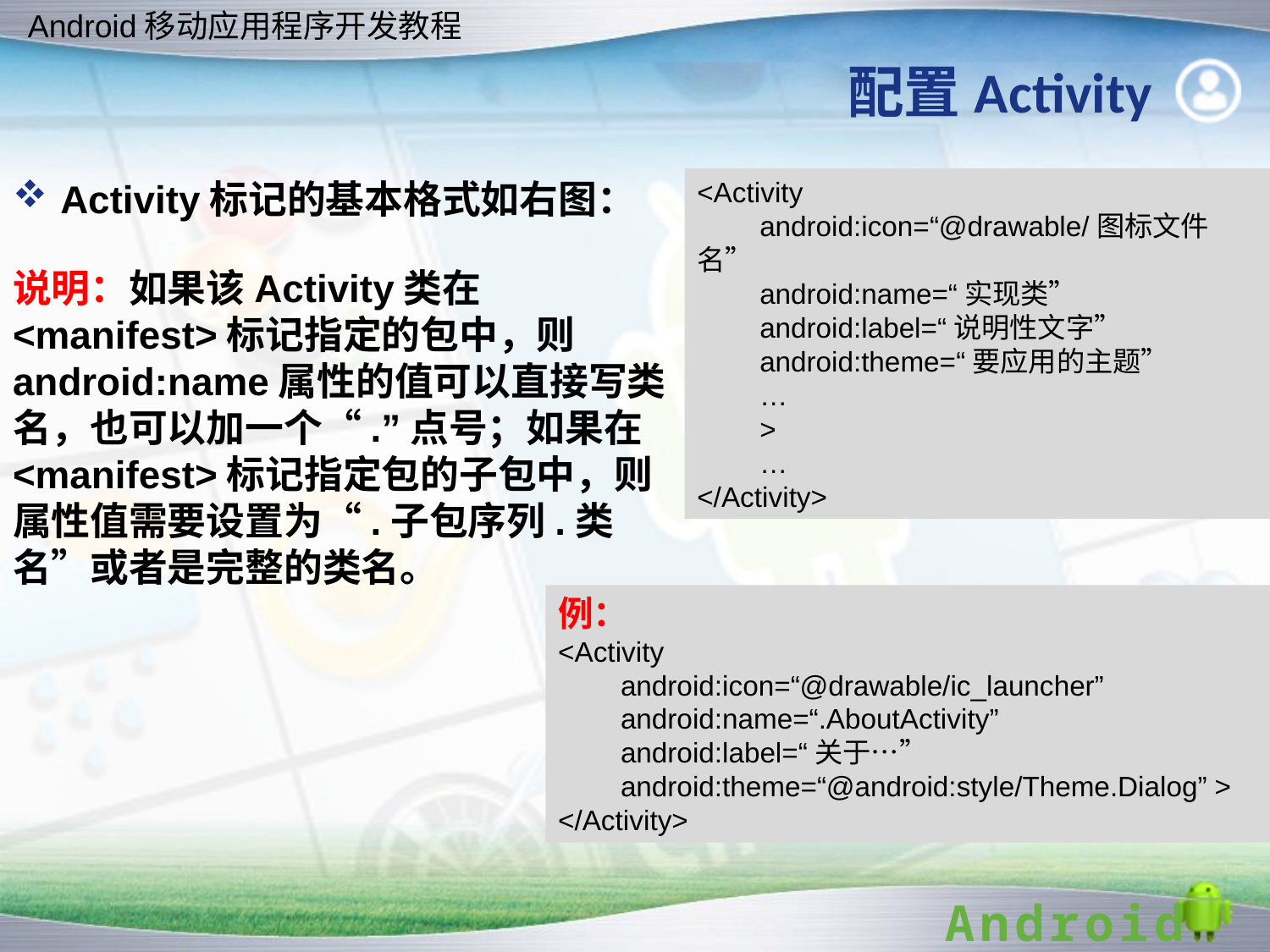

# 配置Activity
Activity标记的基本格式如右图：
<Activity
        android:icon=“@drawable/图标文件名”
        android:name=“实现类”
        android:label=“说明性文字”
        android:theme=“要应用的主题”
        …
        >
        …
</Activity>
说明：如果该Activity类在<manifest>标记指定的包中，则android:name属性的值可以直接写类名，也可以加一个“.”点号；如果在<manifest>标记指定包的子包中，则属性值需要设置为“.子包序列.类名”或者是完整的类名。
例：
<Activity
        android:icon=“@drawable/ic_launcher”
        android:name=“.AboutActivity”
        android:label=“关于…”
        android:theme=“@android:style/Theme.Dialog” >
</Activity>